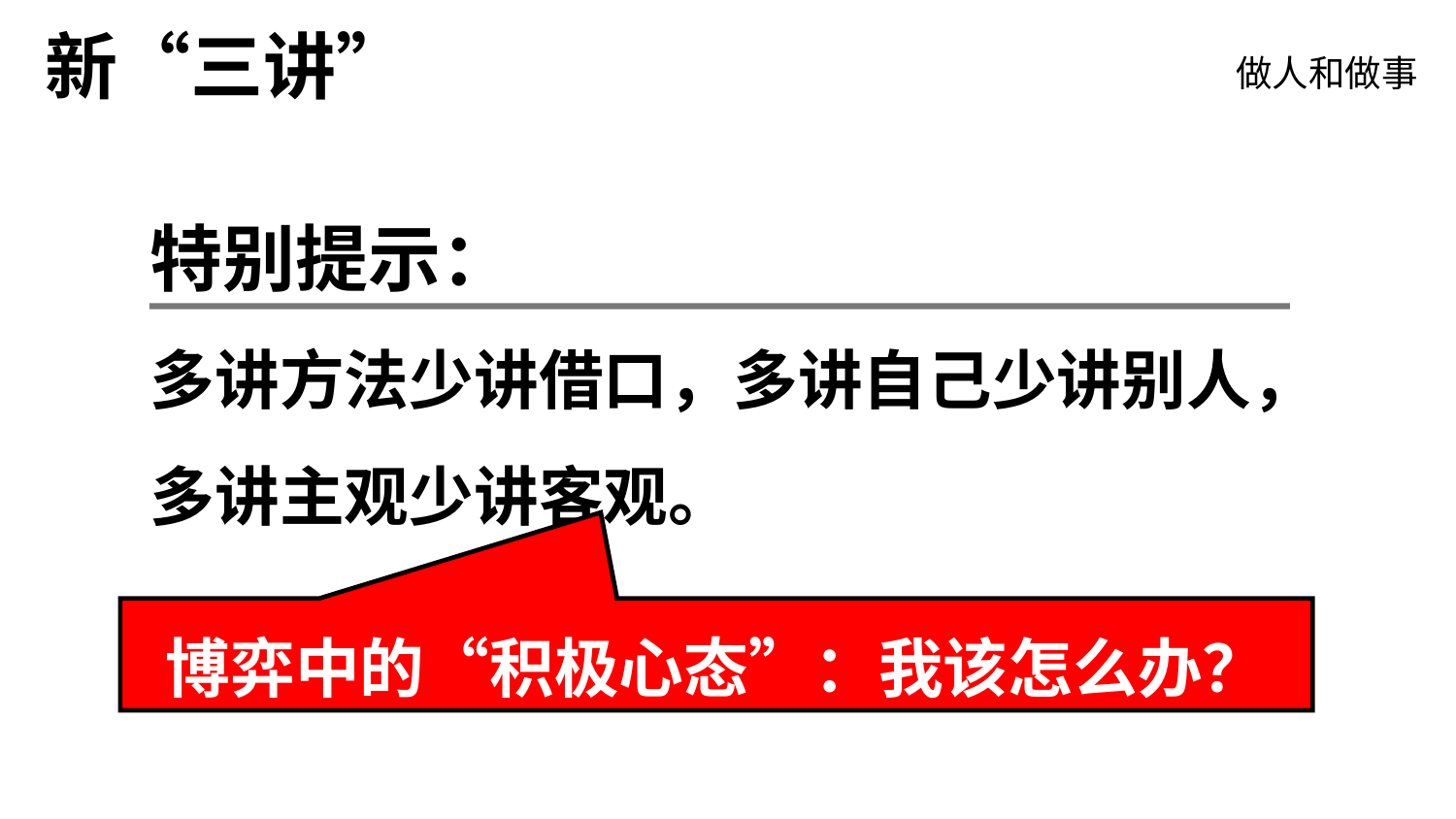

新“三讲”
做人和做事
特别提示：
多讲方法少讲借口，多讲自己少讲别人，多讲主观少讲客观。

博弈中的“积极心态”：我该怎么办？